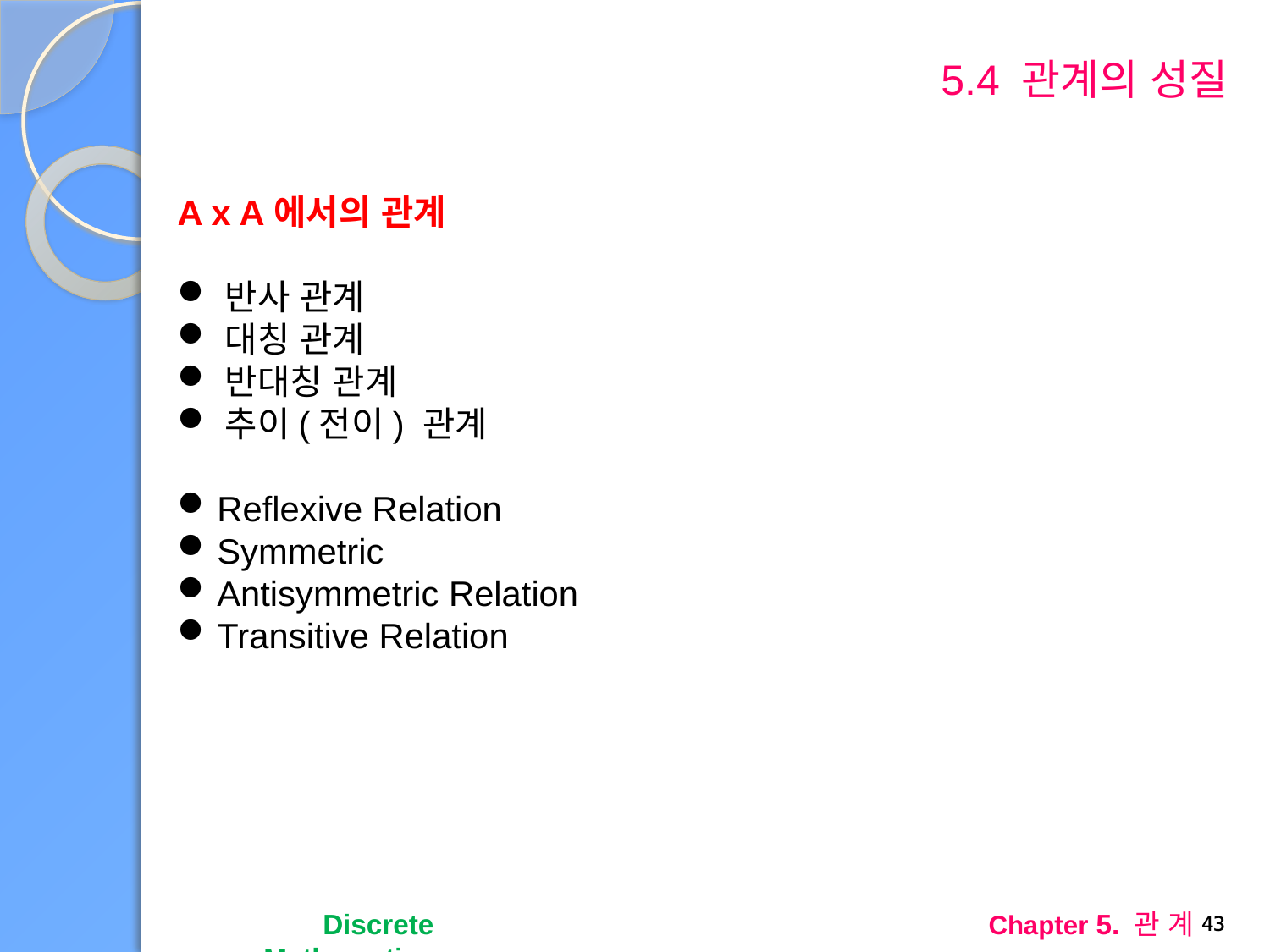

# 5.4 관계의 성질
A x A에서의 관계

반사 관계
대칭 관계
반대칭 관계
추이(전이) 관계

Reflexive Relation
Symmetric
Antisymmetric Relation
Transitive Relation

Discrete Mathematics
Chapter 5. 관 계
43